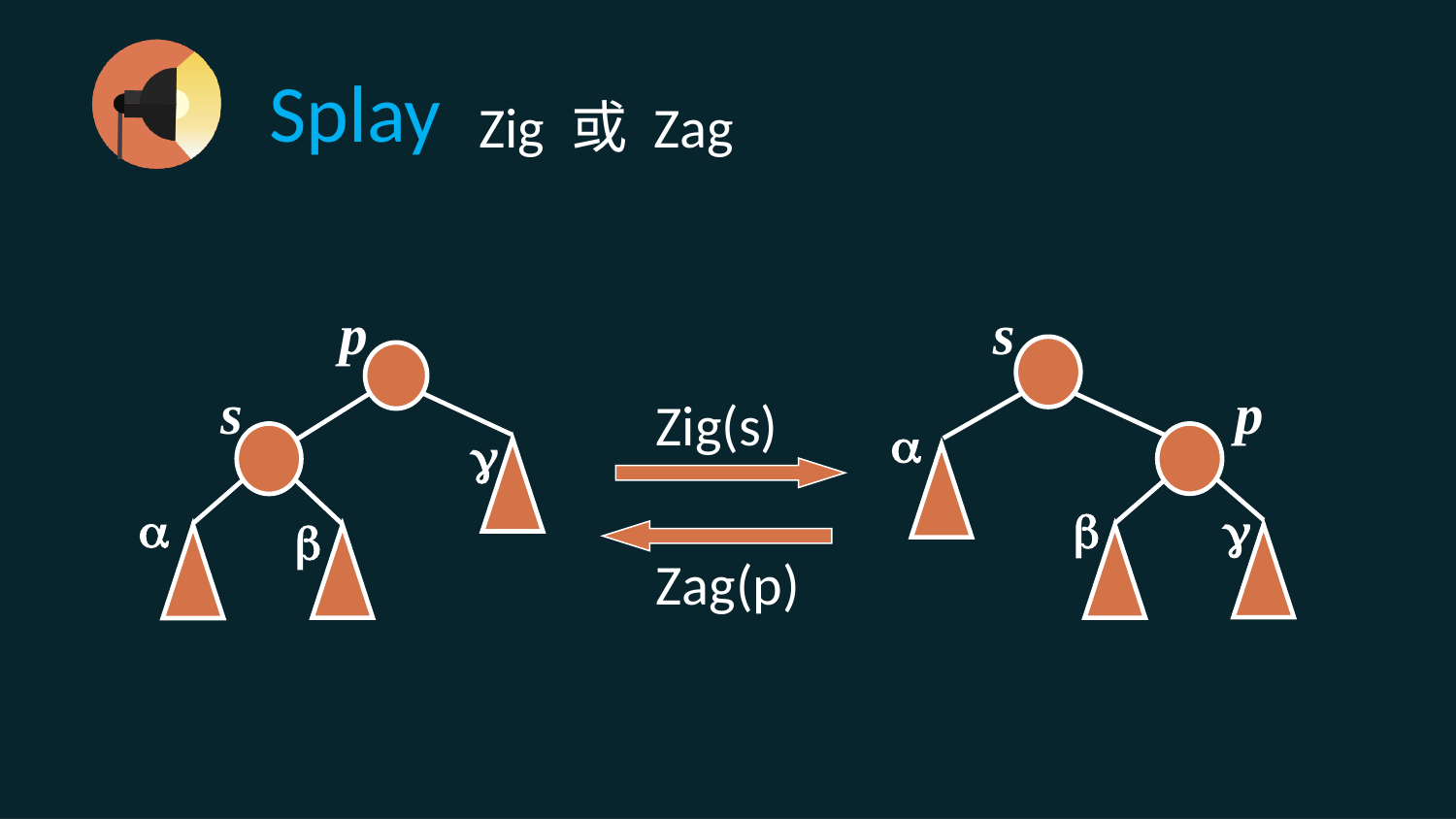

Splay
Zig 或 Zag
p

s

p

α

β

γ

s

Zig(s)

γ

α

β

Zag(p)